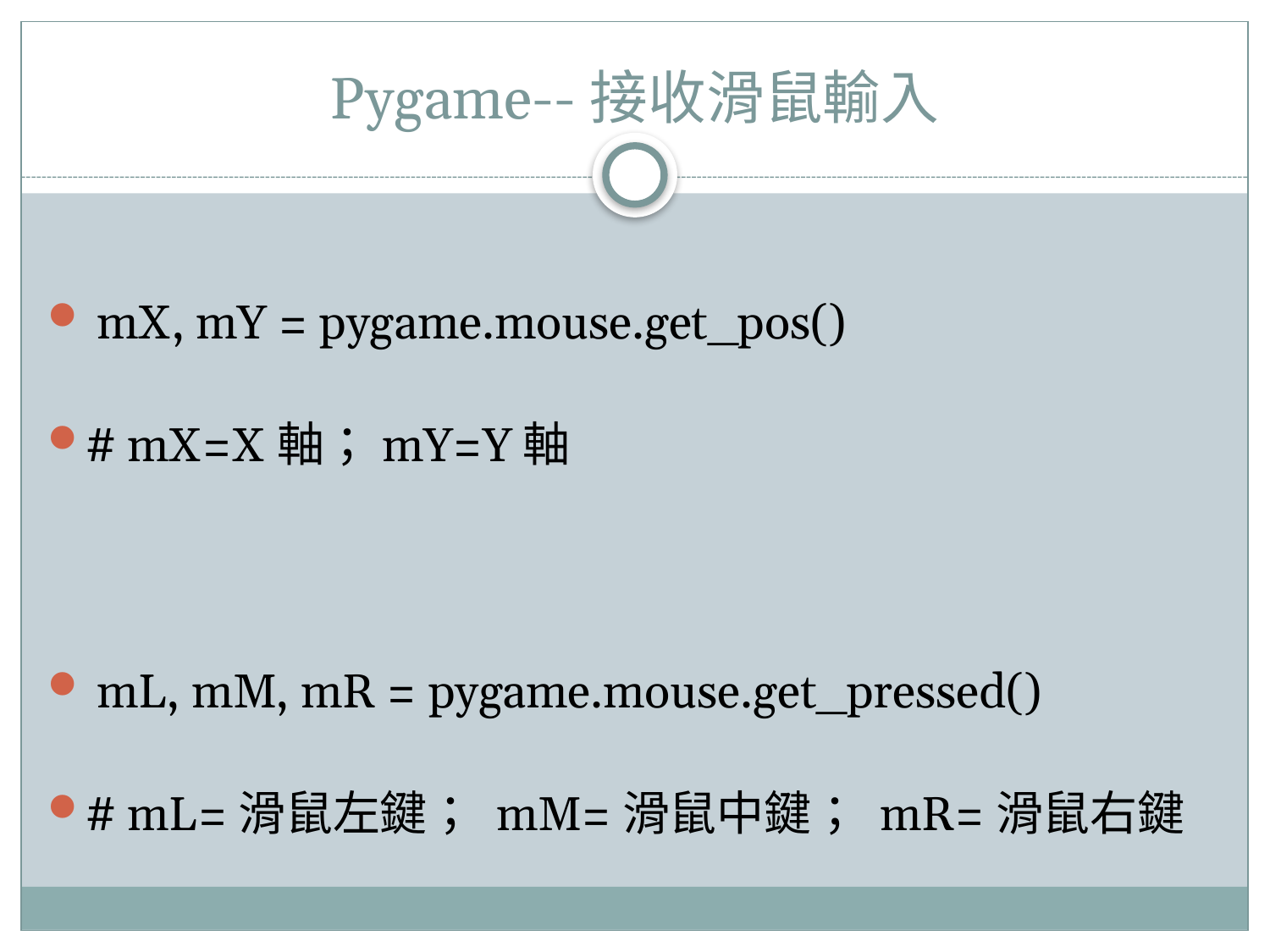

# Pygame--接收滑鼠輸入
 mX, mY = pygame.mouse.get_pos()
# mX=X軸；mY=Y軸

 mL, mM, mR = pygame.mouse.get_pressed()
# mL=滑鼠左鍵； mM=滑鼠中鍵； mR=滑鼠右鍵